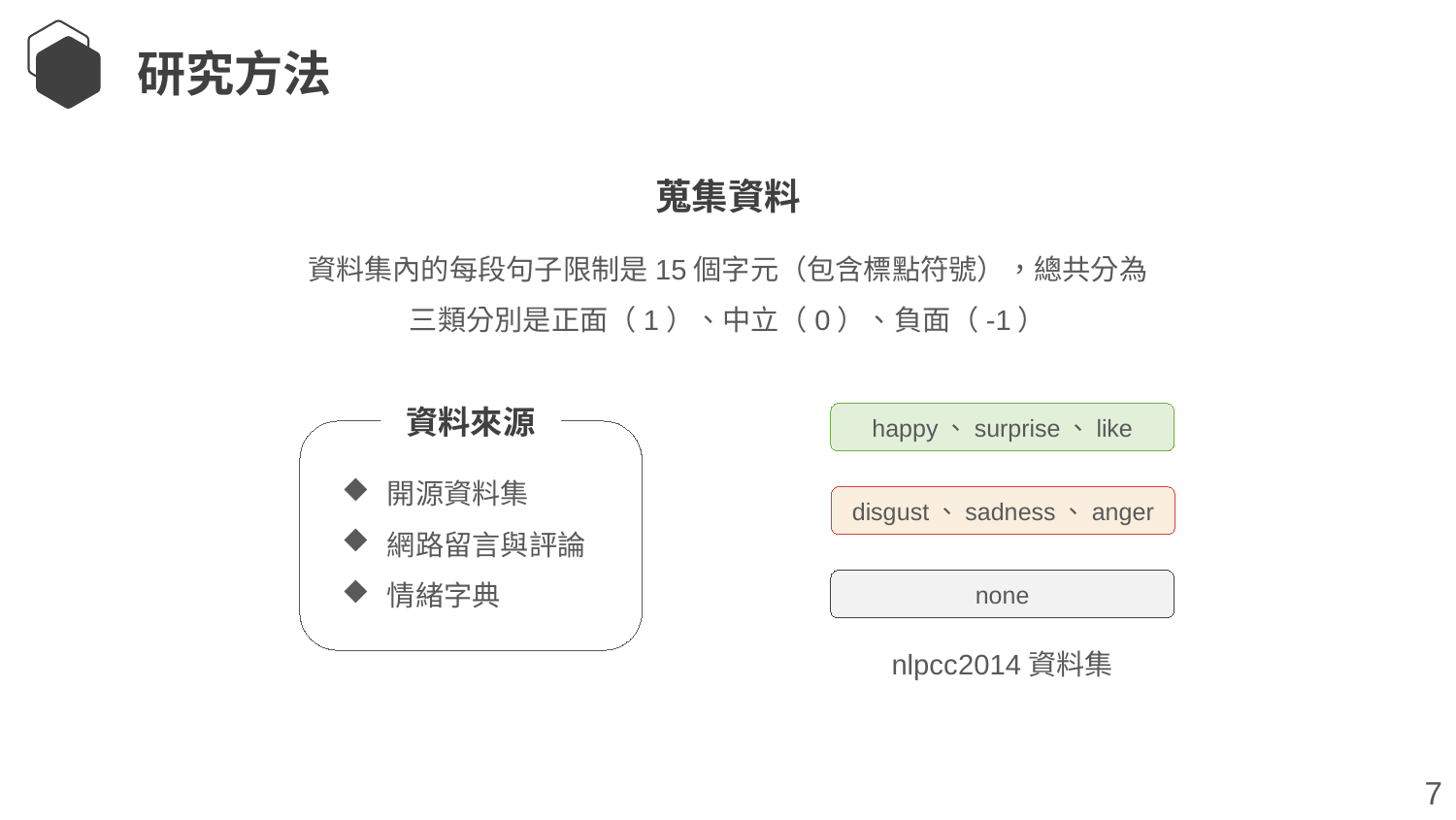

研究方法
蒐集資料
資料集內的每段句子限制是15個字元（包含標點符號），總共分為三類分別是正面（1）、中立（0）、負面（-1）
資料來源
happy、surprise、like
disgust、sadness、anger
none
nlpcc2014資料集

開源資料集
網路留言與評論
情緒字典
7